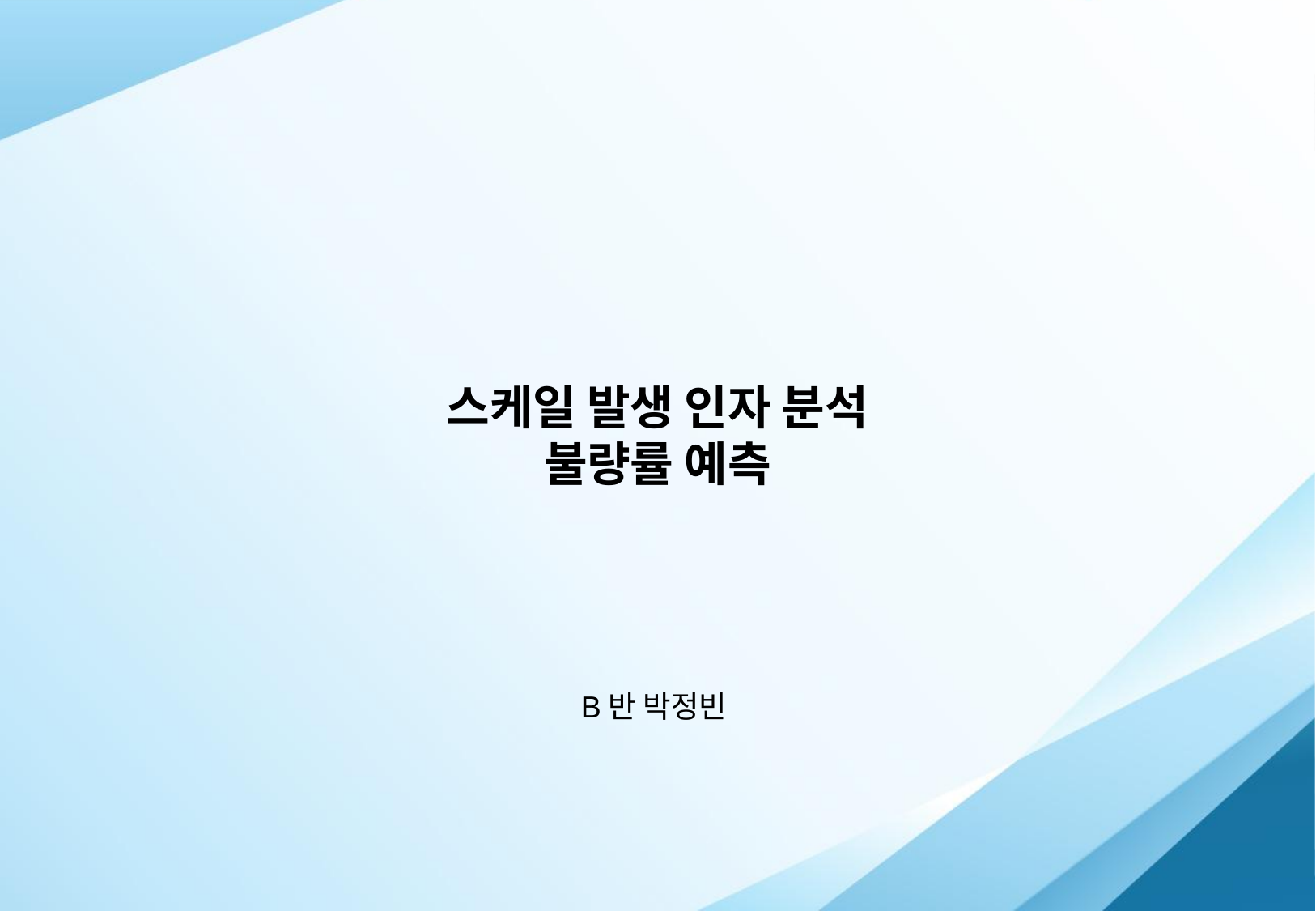

스케일 발생 인자 분석
불량률 예측
B반 박정빈